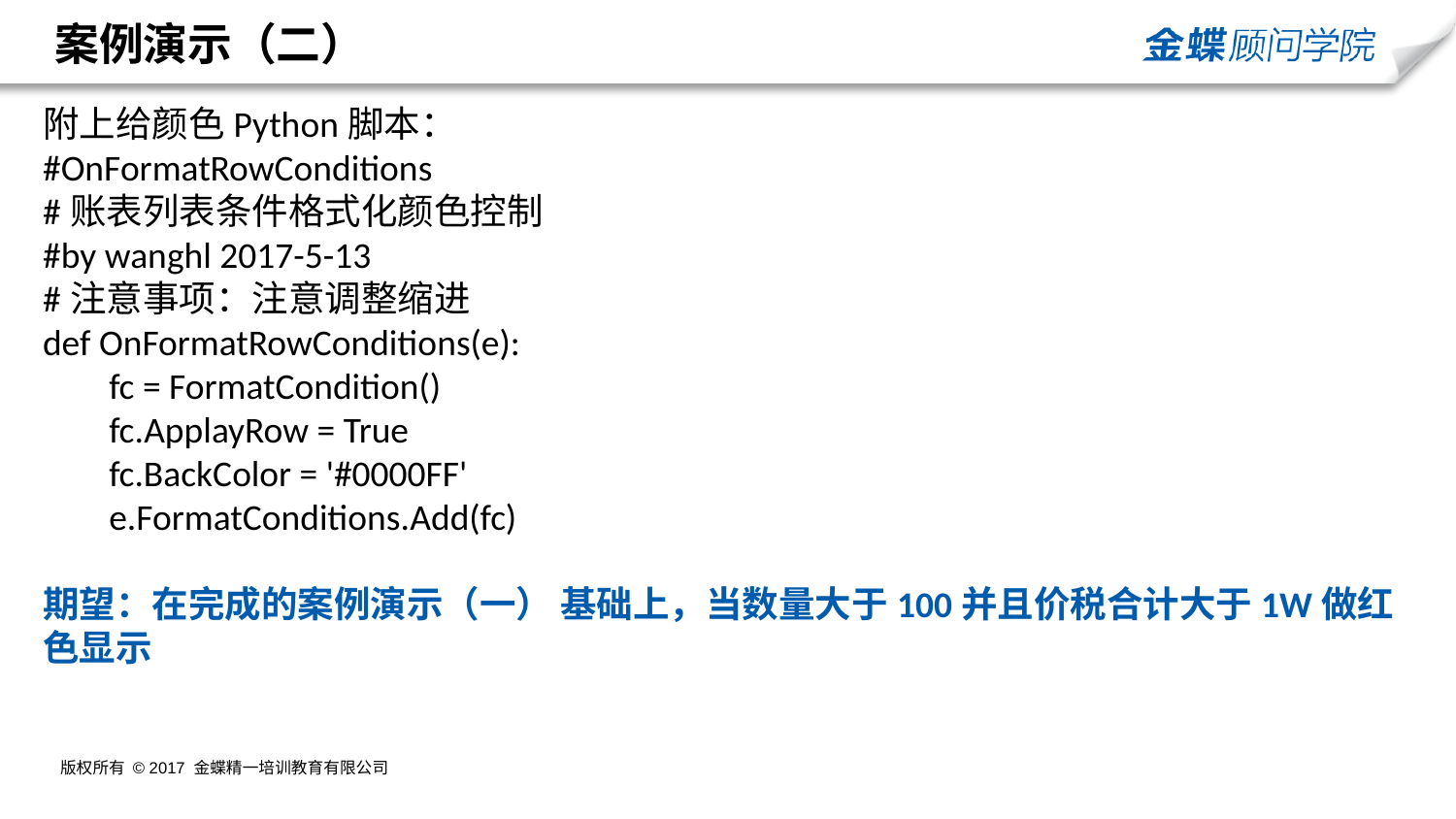

# 案例演示（二）
附上给颜色Python脚本：
#OnFormatRowConditions
#账表列表条件格式化颜色控制
#by wanghl 2017-5-13
#注意事项：注意调整缩进
def OnFormatRowConditions(e):
        fc = FormatCondition()
        fc.ApplayRow = True
        fc.BackColor = '#0000FF'
        e.FormatConditions.Add(fc)

期望：在完成的案例演示（一） 基础上，当数量大于100并且价税合计大于1W做红色显示